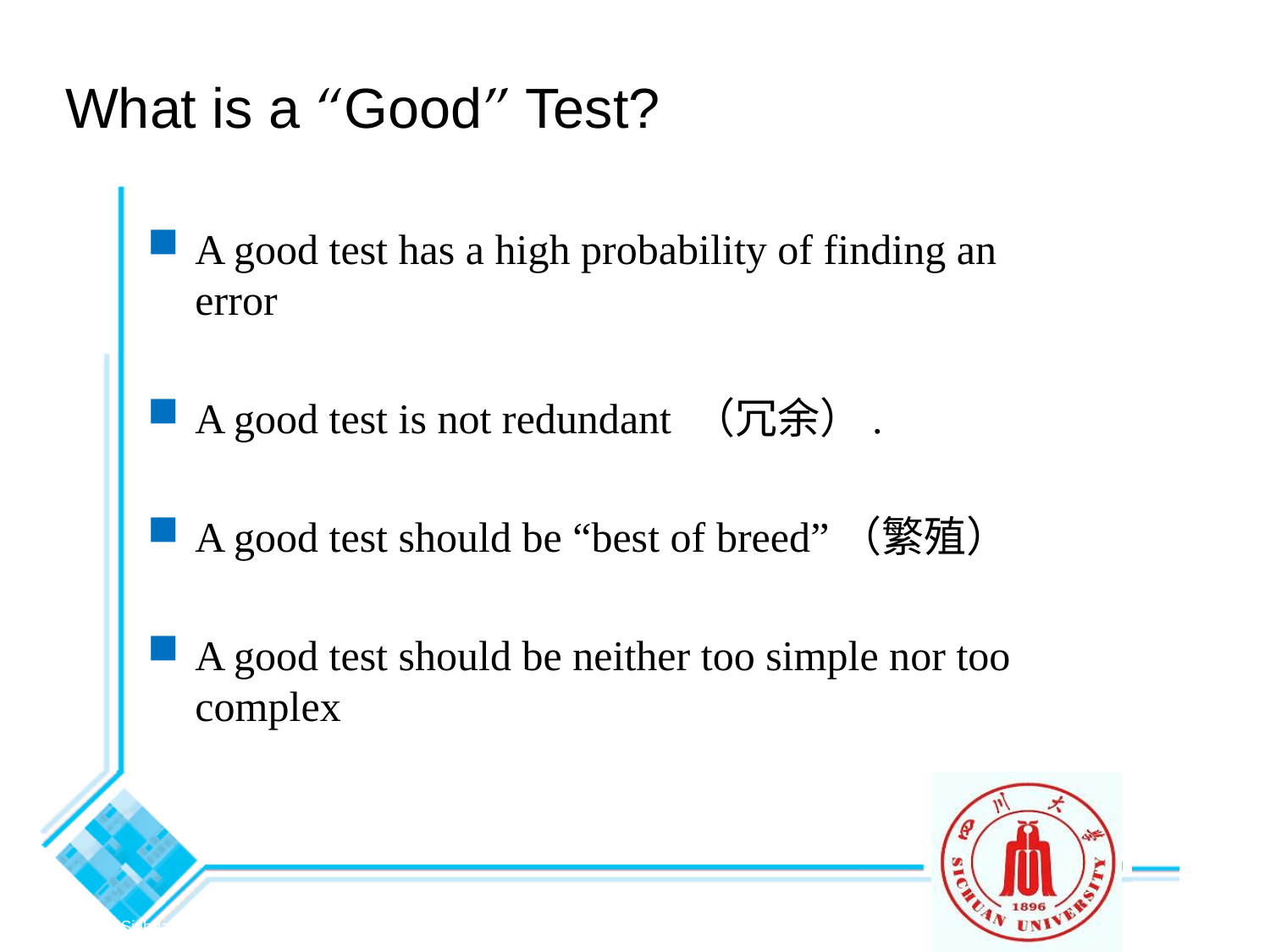

What is a “Good” Test?
A good test has a high probability of finding an error

A good test is not redundant （冗余）.

A good test should be “best of breed”（繁殖）

A good test should be neither too simple nor too complex
© 2010 Sichuan University All rights reserved.  |  Confidential
4